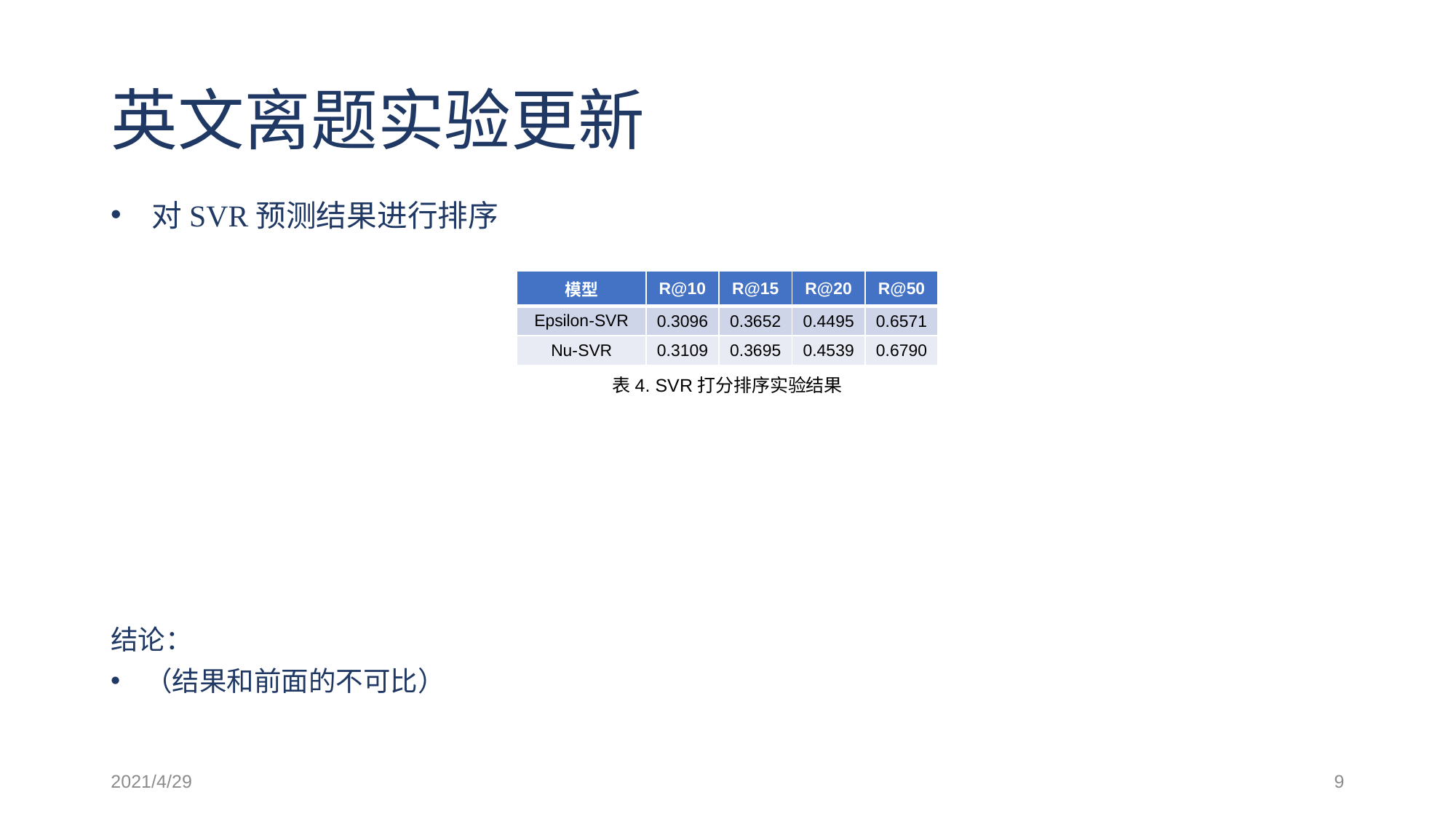

# 英文离题实验更新
对SVR预测结果进行排序
| 模型 | R@10 | R@15 | R@20 | R@50 |
| --- | --- | --- | --- | --- |
| Epsilon-SVR | 0.3096 | 0.3652 | 0.4495 | 0.6571 |
| Nu-SVR | 0.3109 | 0.3695 | 0.4539 | 0.6790 |
表4. SVR打分排序实验结果
结论：
（结果和前面的不可比）
2021/4/29
9